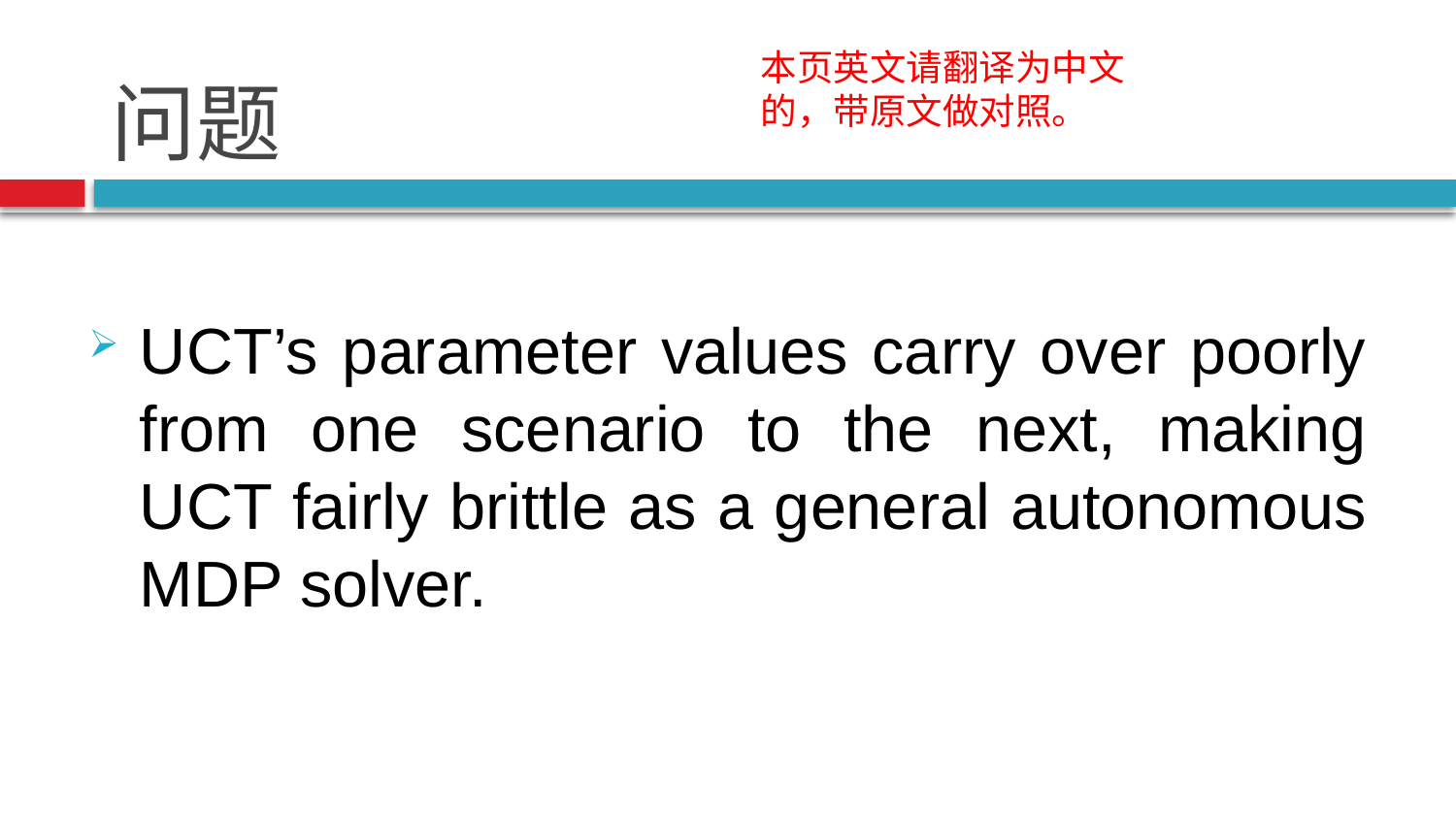

# 问题
本页英文请翻译为中文的，带原文做对照。
UCT’s parameter values carry over poorly from one scenario to the next, making UCT fairly brittle as a general autonomous MDP solver.